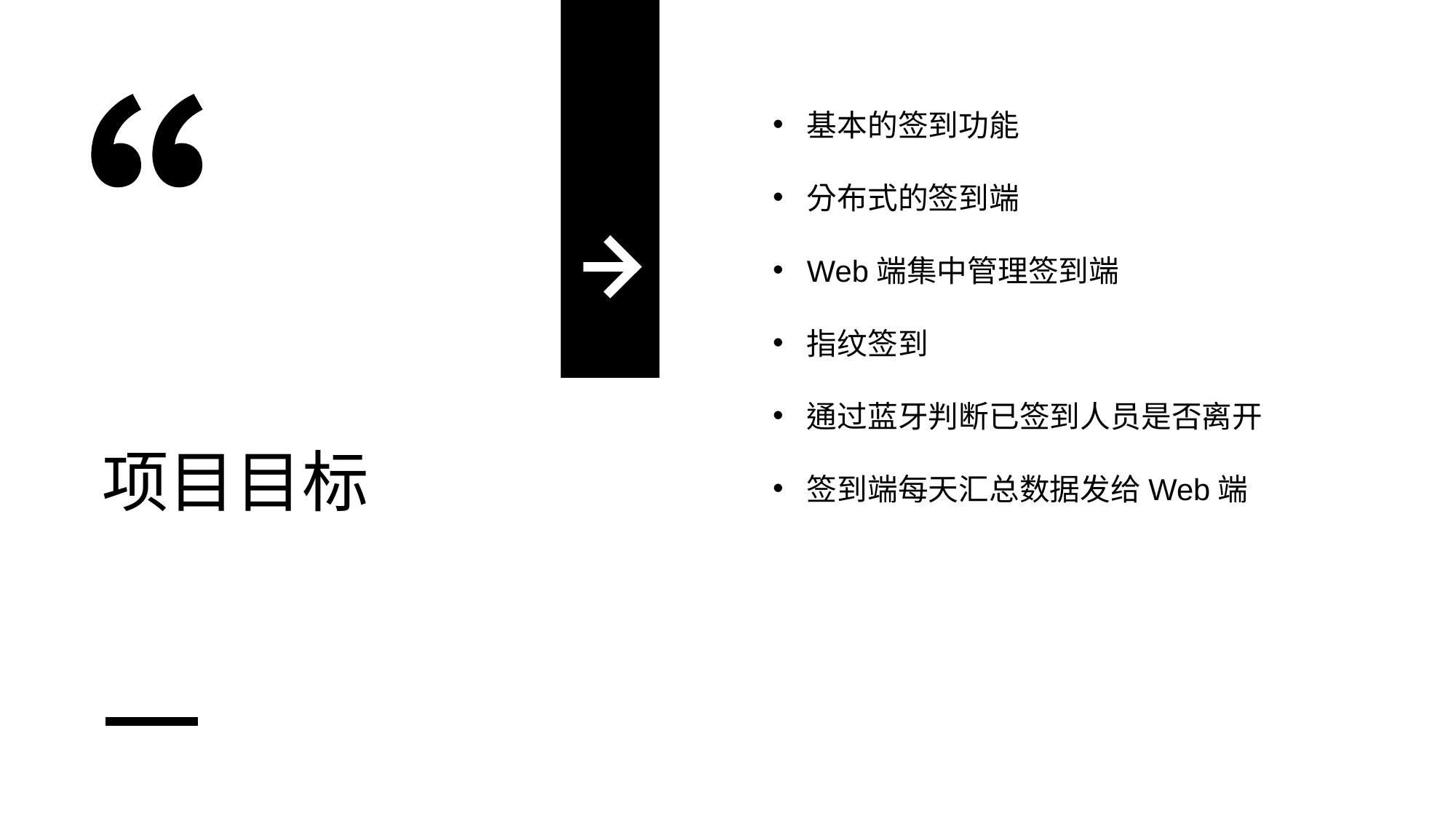

基本的签到功能
分布式的签到端
Web端集中管理签到端
指纹签到
通过蓝牙判断已签到人员是否离开
签到端每天汇总数据发给Web端

项目目标